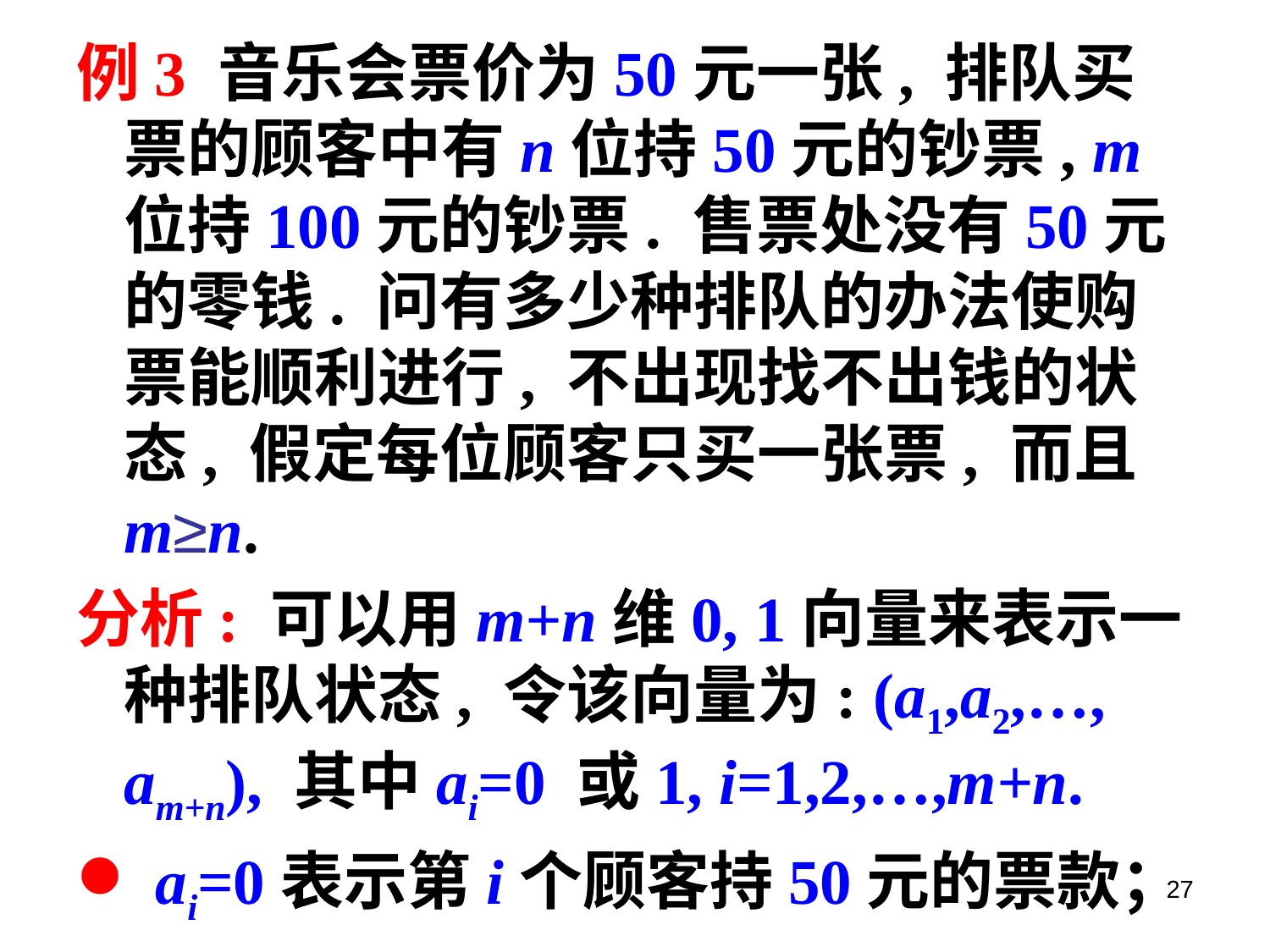

例3 音乐会票价为50元一张, 排队买票的顾客中有n位持50元的钞票, m位持100元的钞票. 售票处没有50元的零钱. 问有多少种排队的办法使购票能顺利进行, 不出现找不出钱的状态, 假定每位顾客只买一张票, 而且m≥n.
分析: 可以用m+n维0, 1向量来表示一种排队状态, 令该向量为: (a1,a2,…, am+n), 其中ai=0 或1, i=1,2,…,m+n.
 ai=0表示第i个顾客持50元的票款；
 ai=1表示第i个顾客持100元的票款.
27